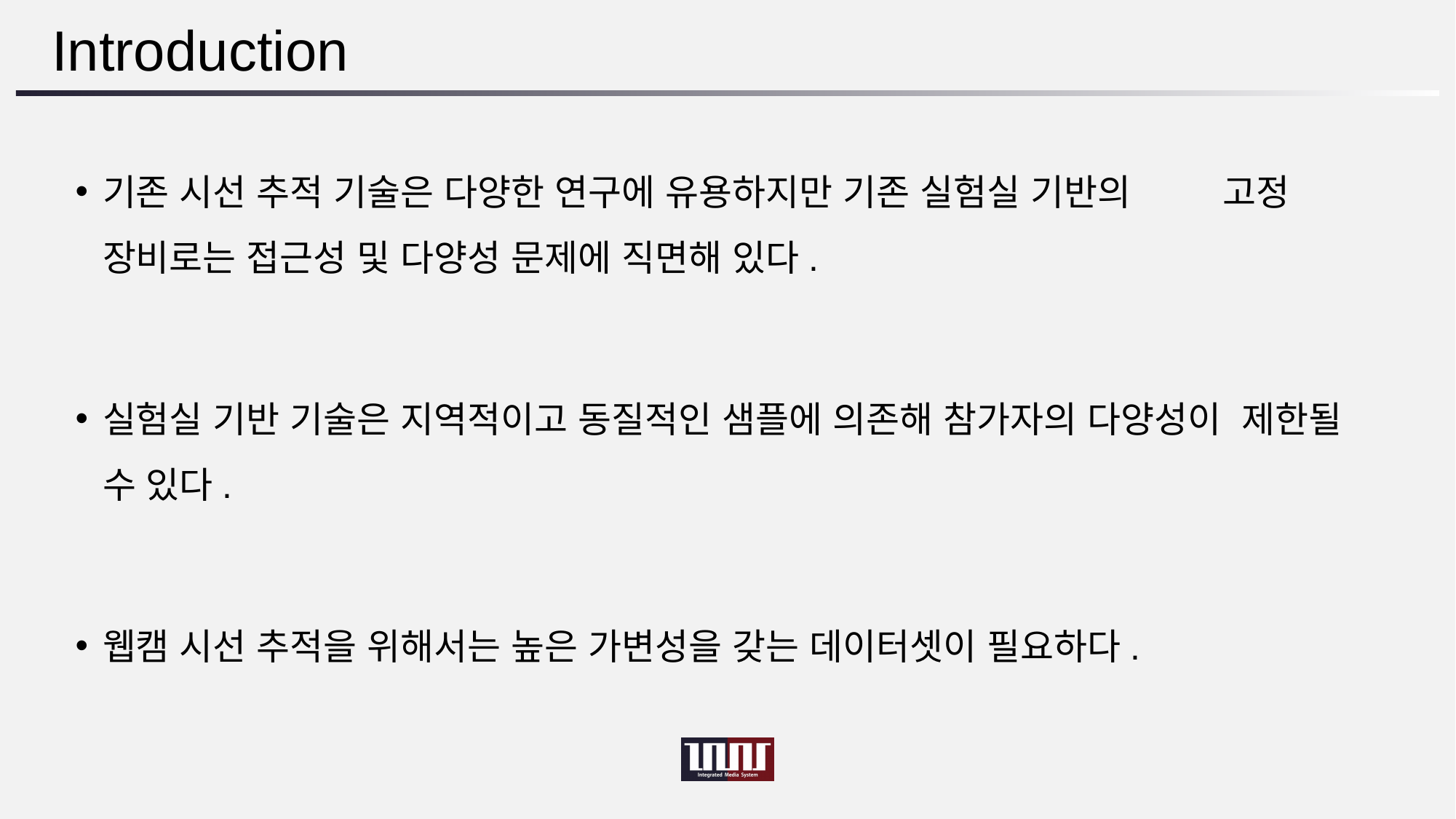

# Introduction
기존 시선 추적 기술은 다양한 연구에 유용하지만 기존 실험실 기반의         고정 장비로는 접근성 및 다양성 문제에 직면해 있다.

실험실 기반 기술은 지역적이고 동질적인 샘플에 의존해 참가자의 다양성이  제한될 수 있다.

웹캠 시선 추적을 위해서는 높은 가변성을 갖는 데이터셋이 필요하다.